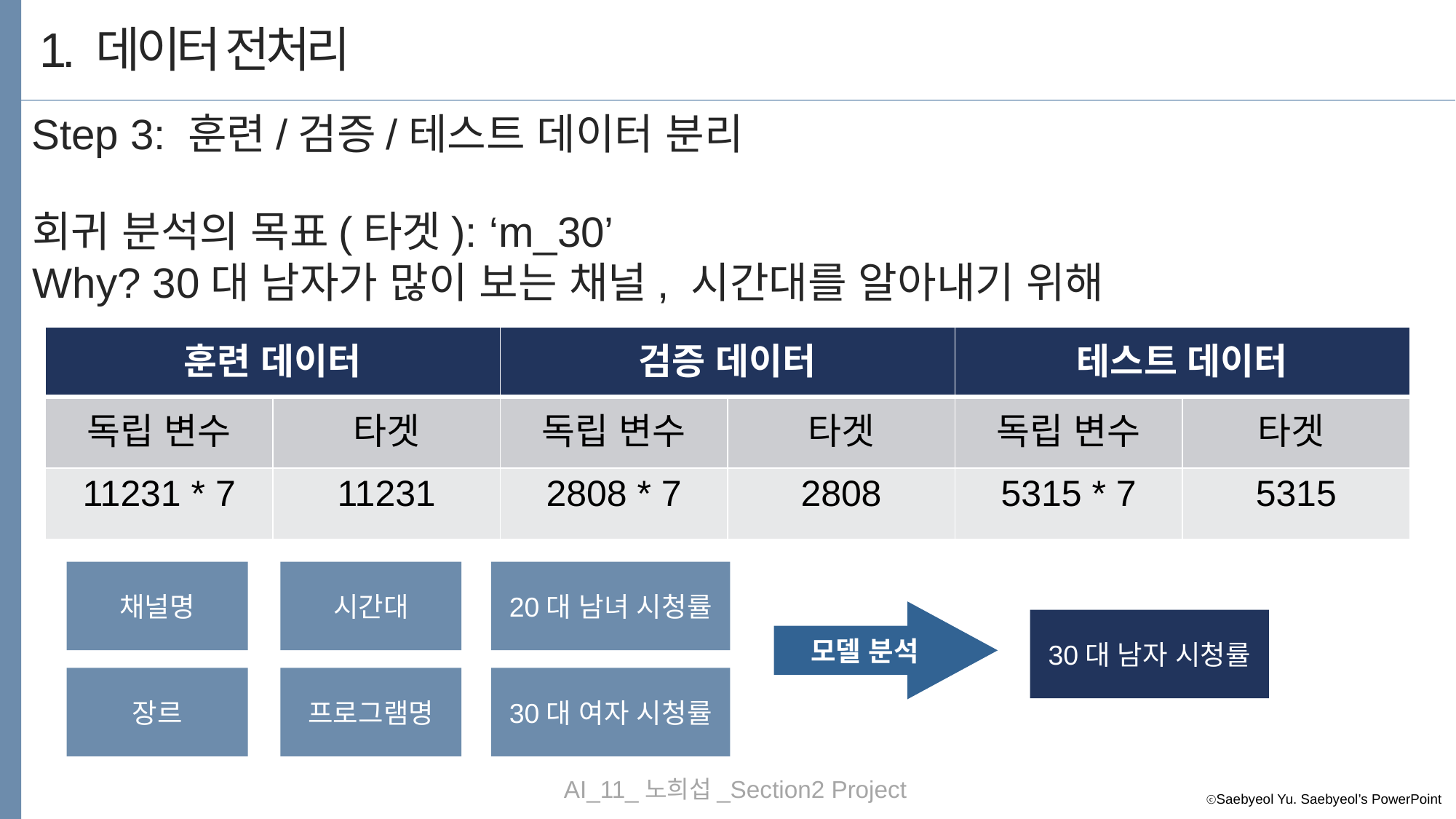

1. 데이터 전처리
Step 3: 훈련/검증/테스트 데이터 분리
회귀 분석의 목표(타겟): ‘m_30’
Why? 30대 남자가 많이 보는 채널, 시간대를 알아내기 위해
| 훈련 데이터 |  | 검증 데이터 |  | 테스트 데이터 |  |
| --- | --- | --- | --- | --- | --- |
| 독립 변수 | 타겟 | 독립 변수 | 타겟 | 독립 변수 | 타겟 |
| 11231 \* 7 | 11231 | 2808 \* 7 | 2808 | 5315 \* 7 | 5315 |

채널명
시간대
20대 남녀 시청률
30대 남자 시청률
모델 분석
장르
프로그램명
30대 여자 시청률
AI_11_노희섭_Section2 Project